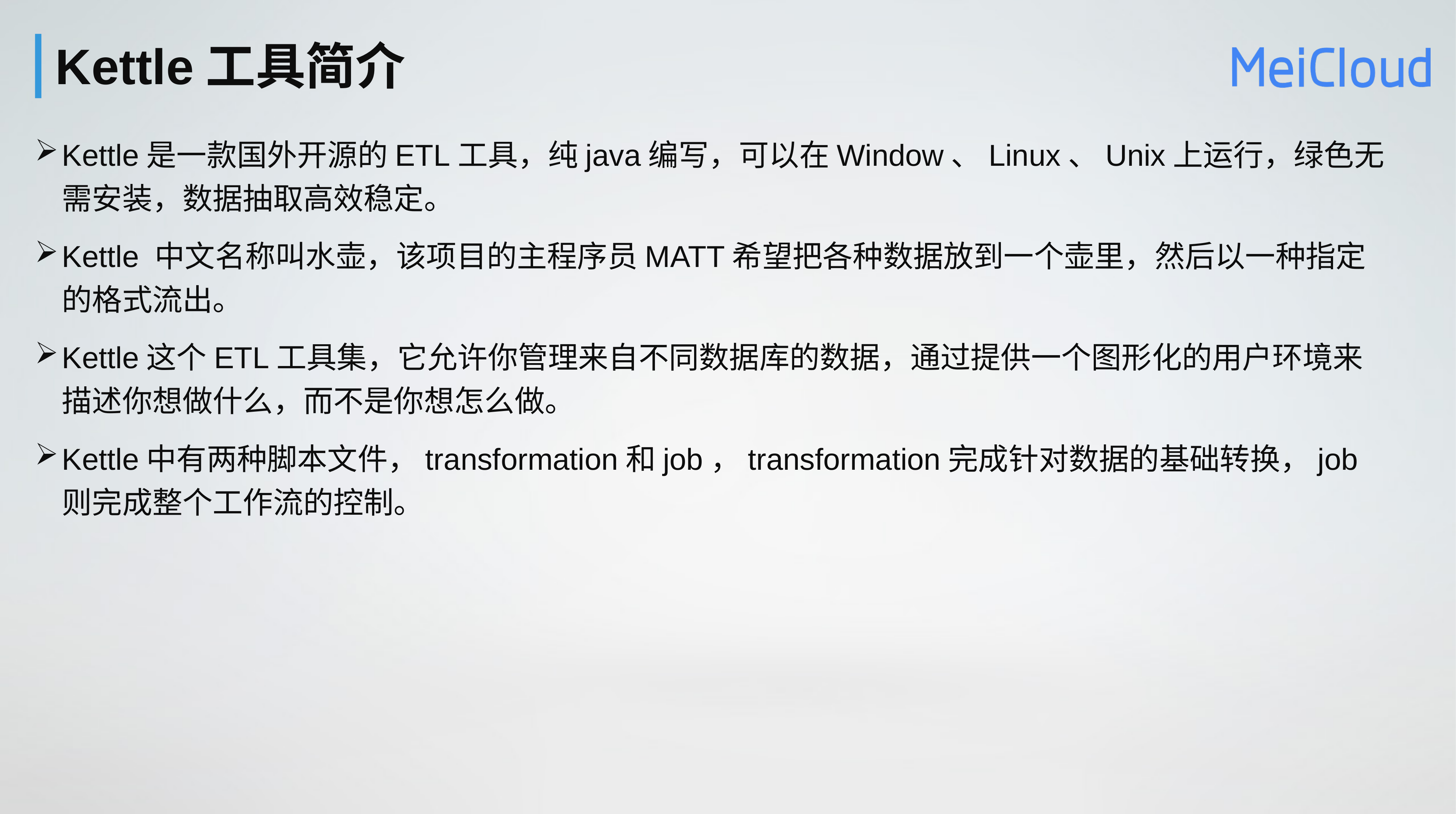

# Kettle工具简介
Kettle是一款国外开源的ETL工具，纯java编写，可以在Window、Linux、Unix上运行，绿色无需安装，数据抽取高效稳定。
Kettle 中文名称叫水壶，该项目的主程序员MATT希望把各种数据放到一个壶里，然后以一种指定的格式流出。
Kettle这个ETL工具集，它允许你管理来自不同数据库的数据，通过提供一个图形化的用户环境来描述你想做什么，而不是你想怎么做。
Kettle中有两种脚本文件，transformation和job，transformation完成针对数据的基础转换，job则完成整个工作流的控制。